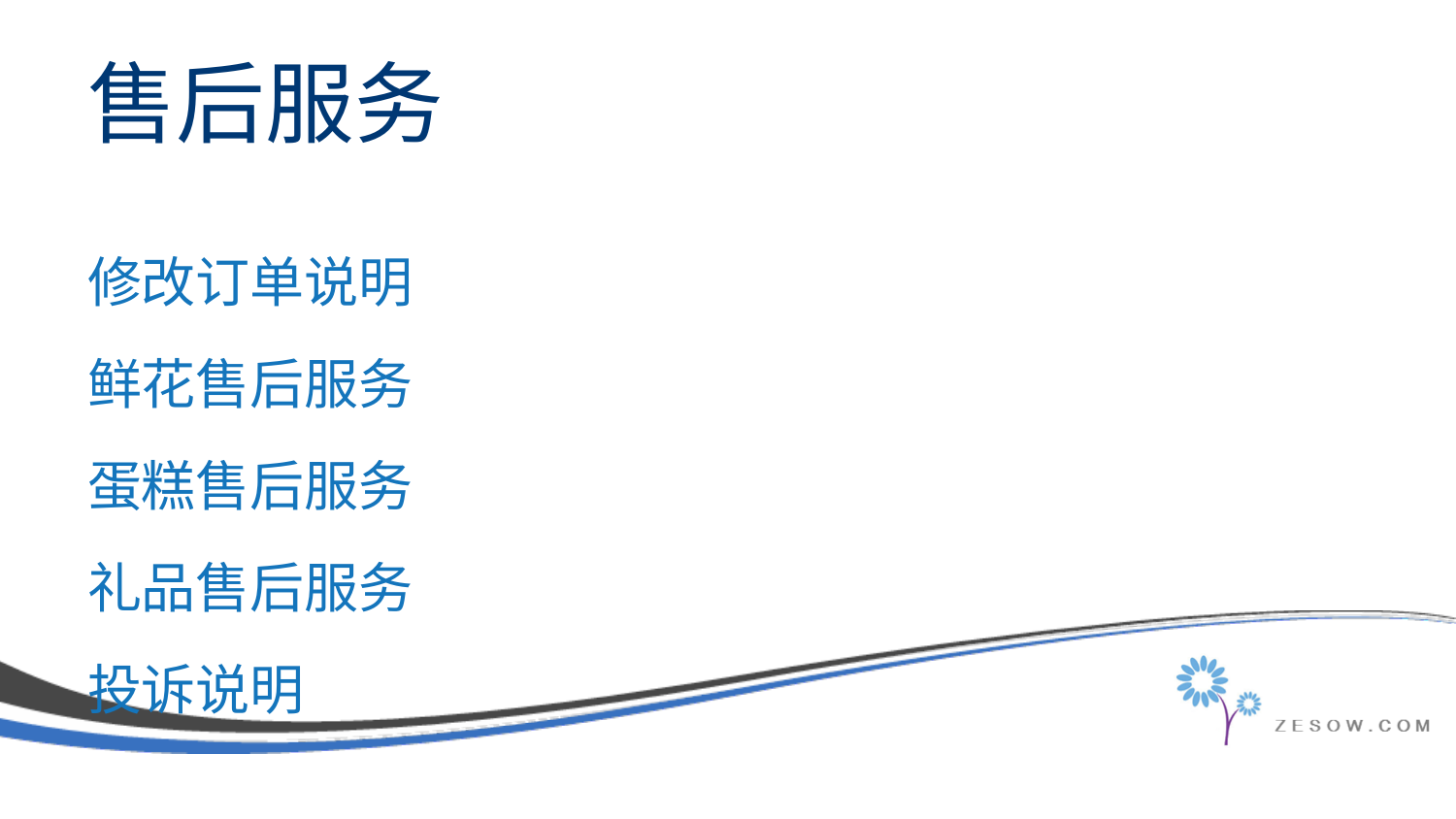

# 售后服务
修改订单说明
鲜花售后服务
蛋糕售后服务
礼品售后服务
投诉说明